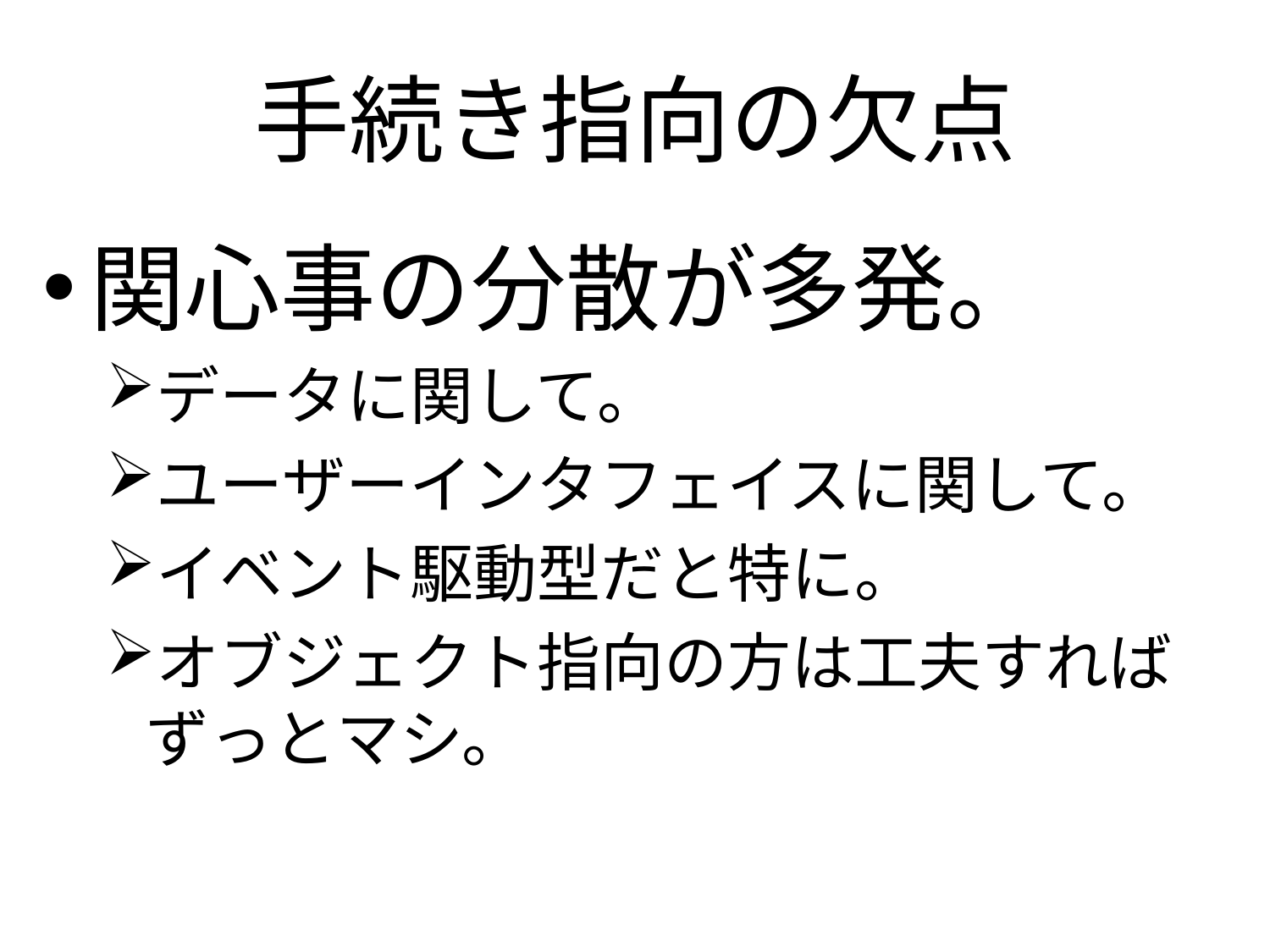

# 手続き指向の欠点
関心事の分散が多発。
データに関して。
ユーザーインタフェイスに関して。
イベント駆動型だと特に。
オブジェクト指向の方は工夫すればずっとマシ。